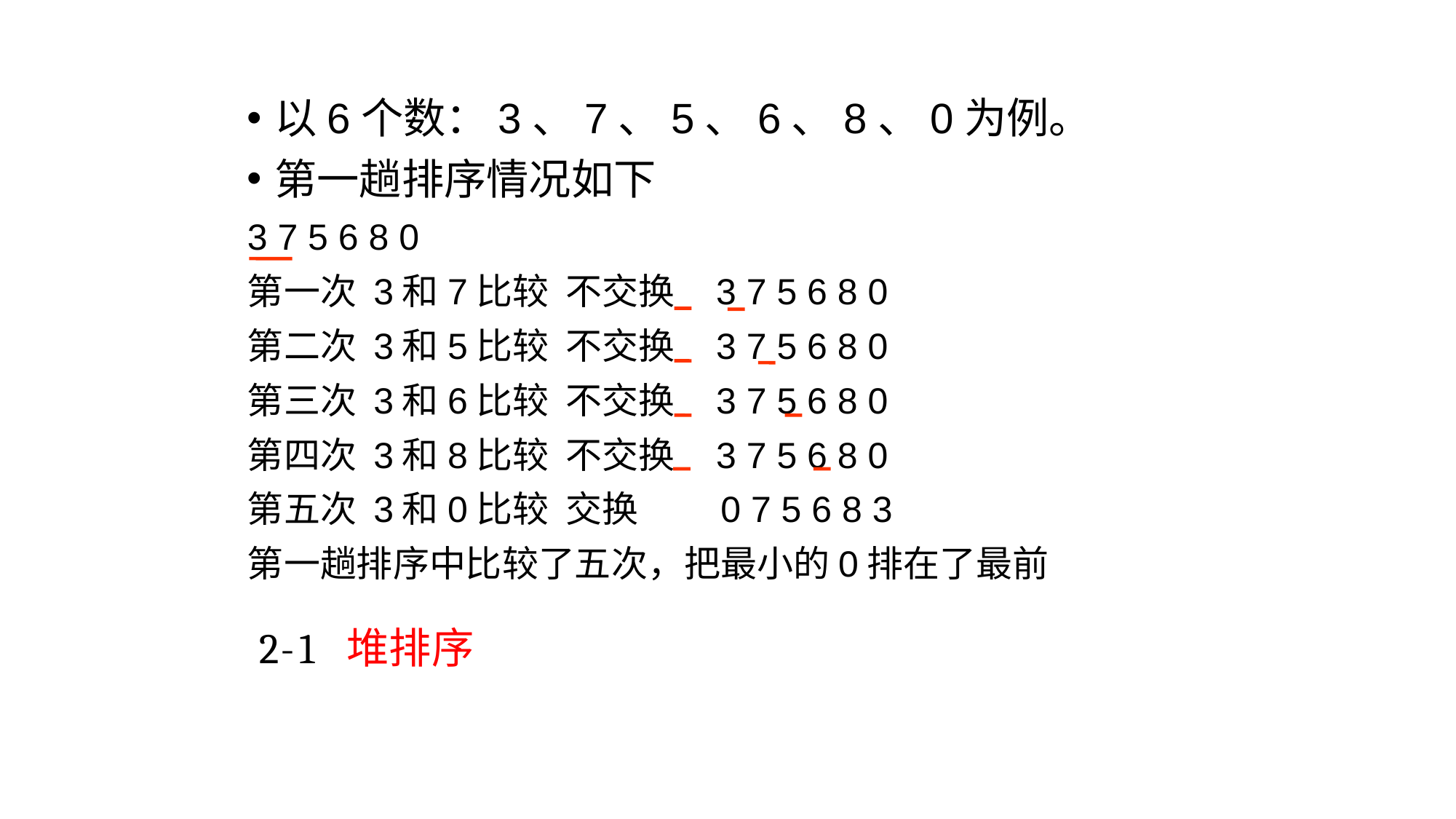

以6个数：3、7、5、6、8、0为例。
第一趟排序情况如下
3 7 5 6 8 0
第一次 3和7比较  不交换    3 7 5 6 8 0
第二次 3和5比较  不交换    3 7 5 6 8 0
第三次 3和6比较  不交换    3 7 5 6 8 0
第四次 3和8比较  不交换    3 7 5 6 8 0
第五次 3和0比较  交换         0 7 5 6 8 3
第一趟排序中比较了五次，把最小的0排在了最前

2-1  堆排序